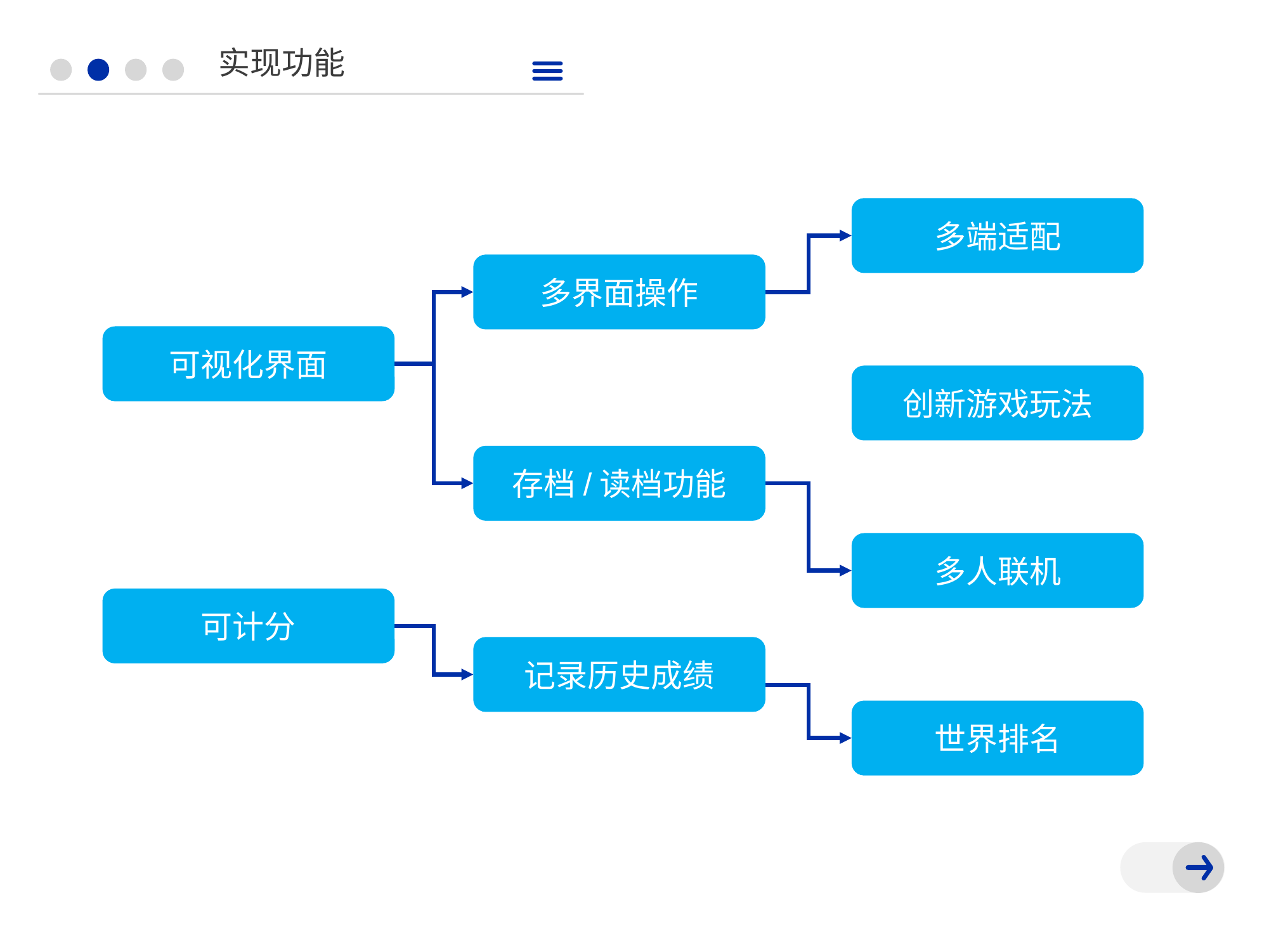

实现功能
多端适配
多界面操作
可视化界面
创新游戏玩法
存档/读档功能
多人联机
可计分
记录历史成绩
世界排名